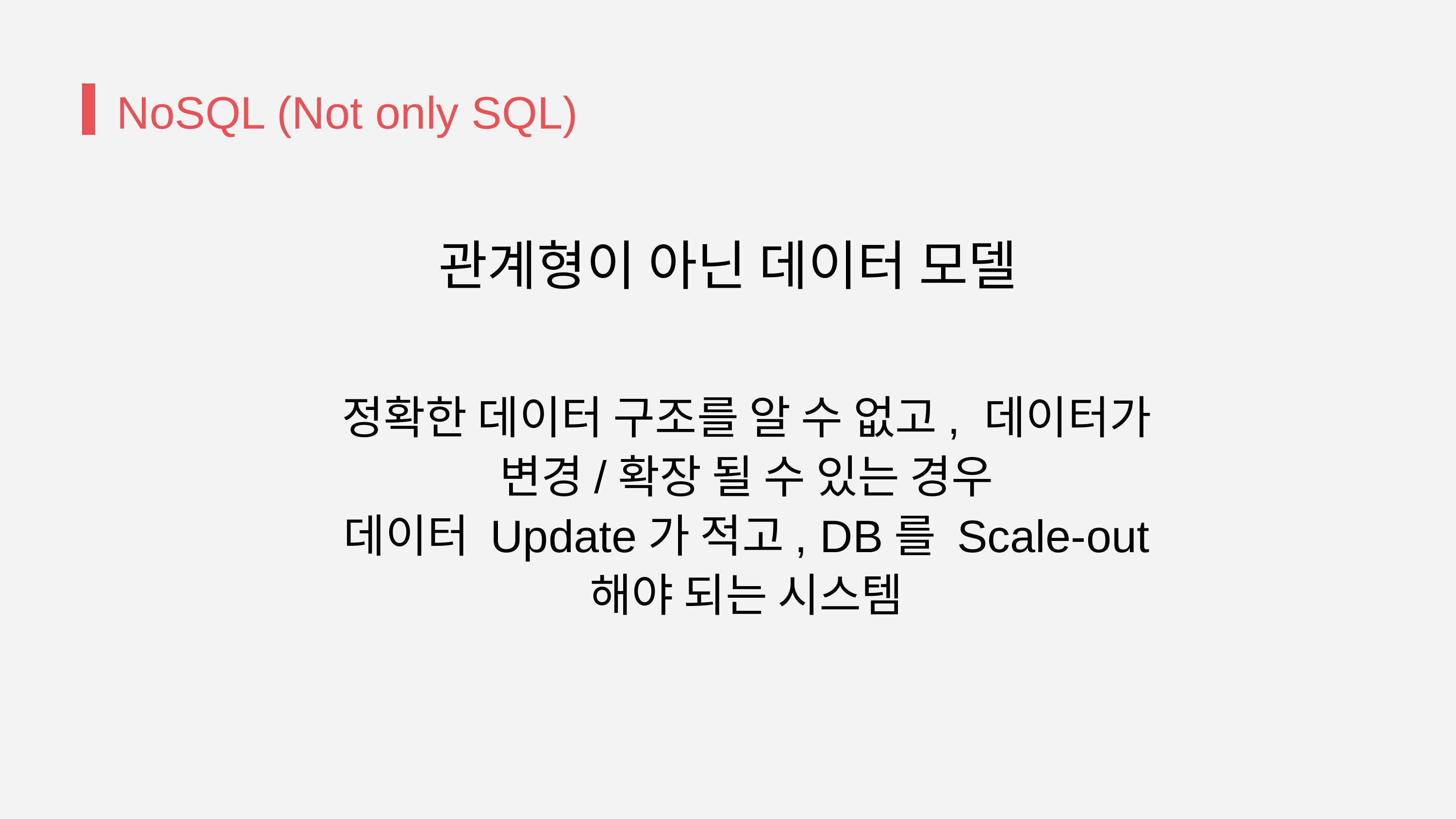

NoSQL (Not only SQL)

관계형이 아닌 데이터 모델
정확한 데이터 구조를 알 수 없고, 데이터가 변경/확장 될 수 있는 경우
데이터 Update가 적고, DB를 Scale-out 해야 되는 시스템